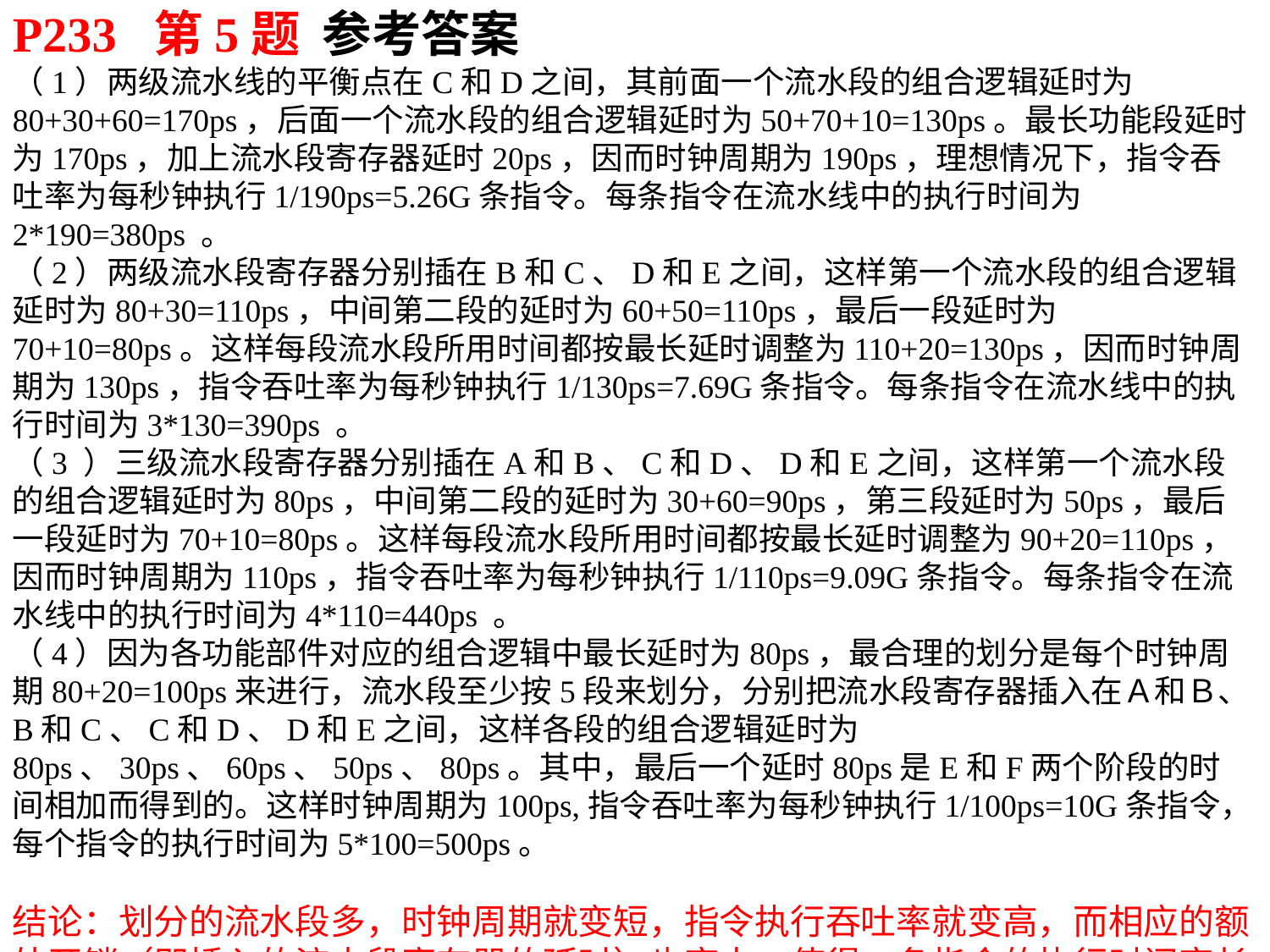

P233  第5题  参考答案
（1）两级流水线的平衡点在C和D之间，其前面一个流水段的组合逻辑延时为80+30+60=170ps，后面一个流水段的组合逻辑延时为50+70+10=130ps。最长功能段延时为170ps，加上流水段寄存器延时20ps，因而时钟周期为190ps，理想情况下，指令吞吐率为每秒钟执行1/190ps=5.26G条指令。每条指令在流水线中的执行时间为2*190=380ps 。
（2）两级流水段寄存器分别插在B和C、D和E之间，这样第一个流水段的组合逻辑延时为80+30=110ps，中间第二段的延时为60+50=110ps，最后一段延时为70+10=80ps。这样每段流水段所用时间都按最长延时调整为110+20=130ps，因而时钟周期为130ps，指令吞吐率为每秒钟执行1/130ps=7.69G条指令。每条指令在流水线中的执行时间为3*130=390ps 。
（3 ）三级流水段寄存器分别插在A和B、C和D、D和E之间，这样第一个流水段的组合逻辑延时为80ps，中间第二段的延时为30+60=90ps，第三段延时为50ps，最后一段延时为70+10=80ps。这样每段流水段所用时间都按最长延时调整为90+20=110ps，因而时钟周期为110ps，指令吞吐率为每秒钟执行1/110ps=9.09G条指令。每条指令在流水线中的执行时间为4*110=440ps 。
（4）因为各功能部件对应的组合逻辑中最长延时为80ps，最合理的划分是每个时钟周期80+20=100ps来进行，流水段至少按5段来划分，分别把流水段寄存器插入在Ａ和Ｂ、 B和C、C和D、D和E之间，这样各段的组合逻辑延时为80ps、30ps、60ps、50ps、80ps。其中，最后一个延时80ps是E和F两个阶段的时间相加而得到的。这样时钟周期为100ps,指令吞吐率为每秒钟执行1/100ps=10G条指令，每个指令的执行时间为5*100=500ps。

结论：划分的流水段多，时钟周期就变短，指令执行吞吐率就变高，而相应的额外开销（即插入的流水段寄存器的延时）也变大，使得一条指令的执行时间变长。